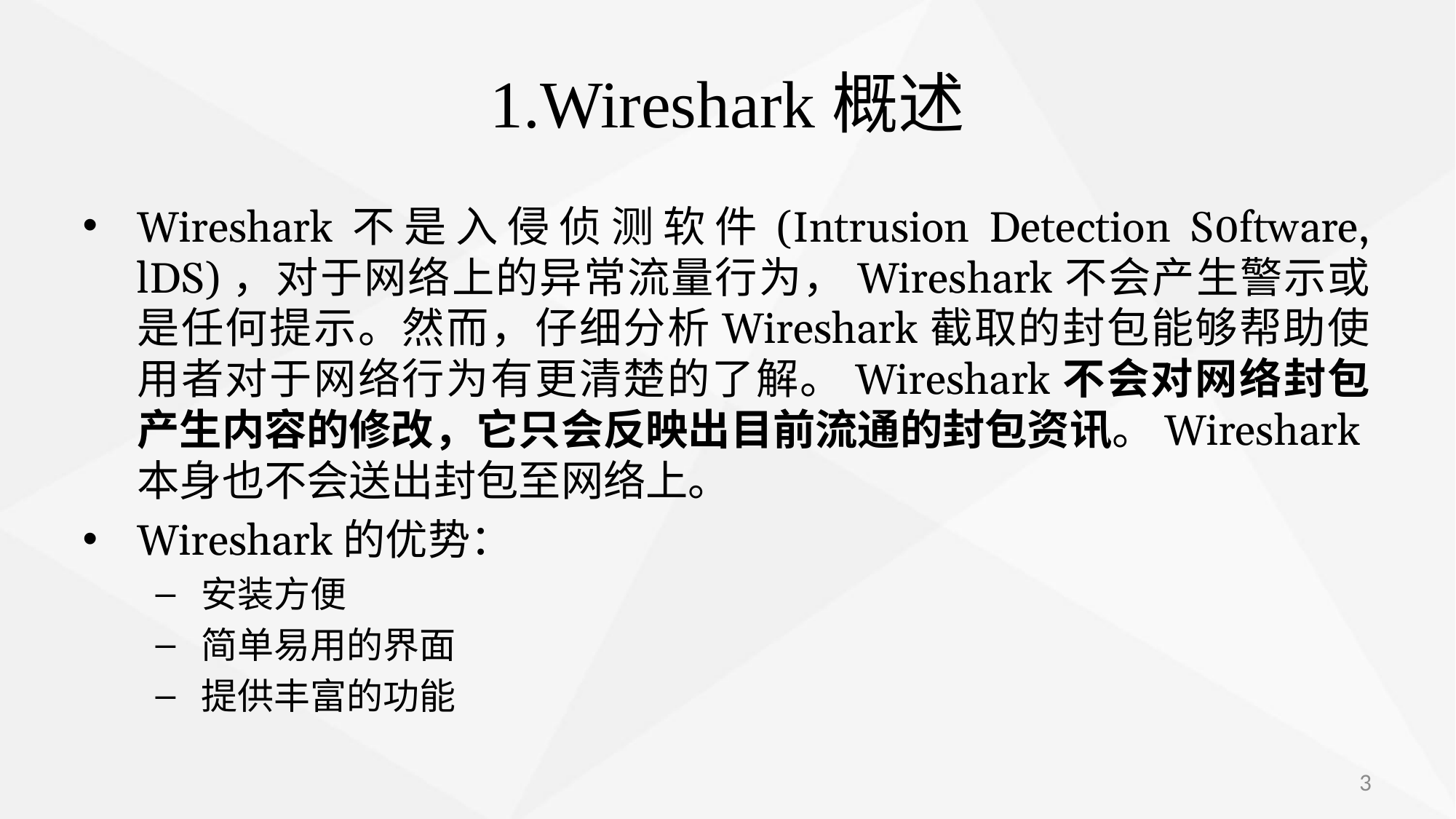

# 1.Wireshark概述
Wireshark不是入侵侦测软件(Intrusion Detection S0ftware, lDS)，对于网络上的异常流量行为，Wireshark不会产生警示或是任何提示。然而，仔细分析Wireshark截取的封包能够帮助使用者对于网络行为有更清楚的了解。Wireshark不会对网络封包产生内容的修改，它只会反映出目前流通的封包资讯。Wireshark本身也不会送出封包至网络上。
Wireshark的优势：
安装方便
简单易用的界面
提供丰富的功能
3